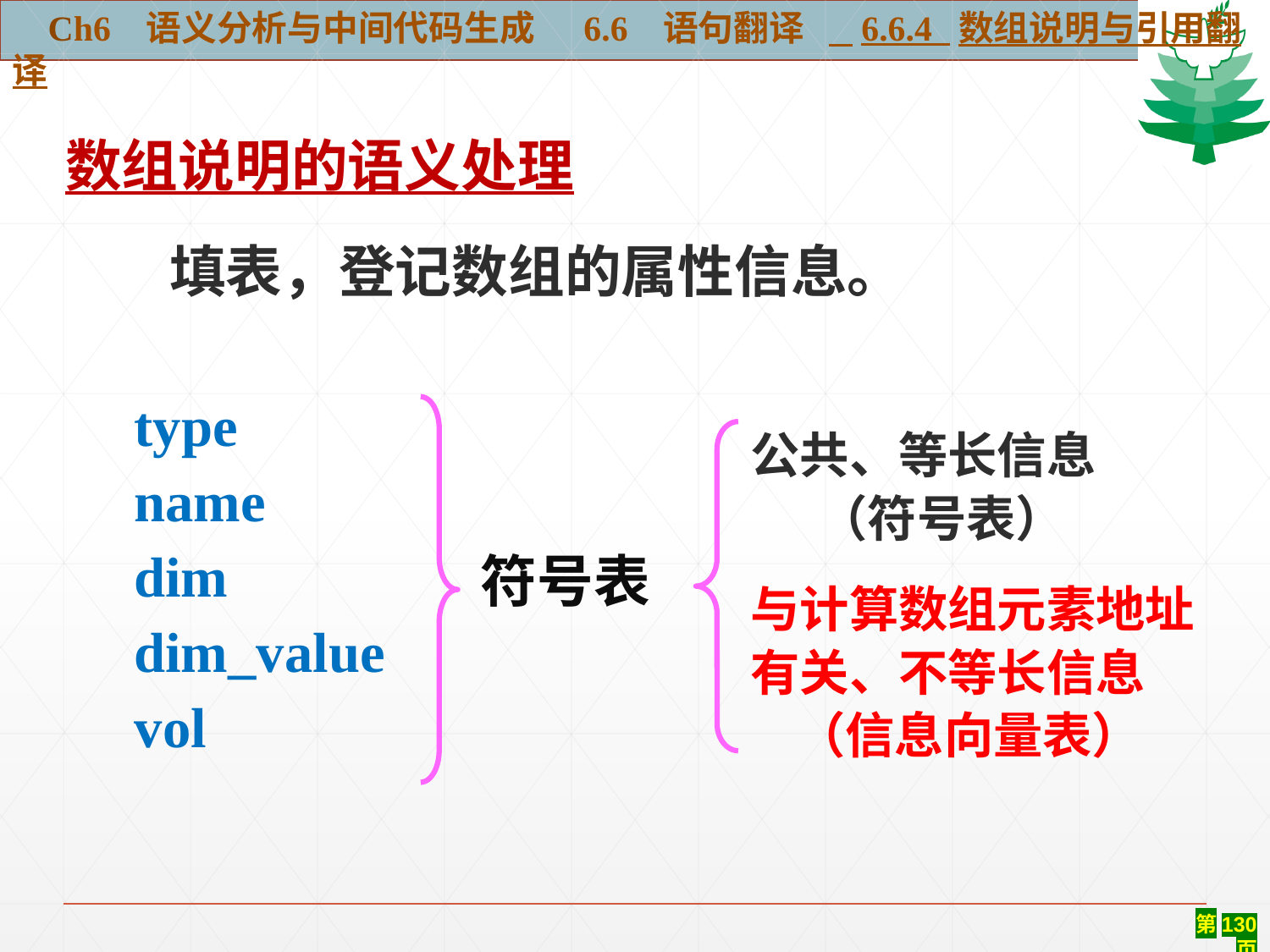

Ch6   语义分析与中间代码生成     6.6   语句翻译      6.6.4  数组说明与引用翻译
数组说明的语义处理
       填表，登记数组的属性信息。
type
name
dim
dim_value
vol

符号表

公共、等长信息
     （符号表）
与计算数组元素地址
有关、不等长信息
   （信息向量表）